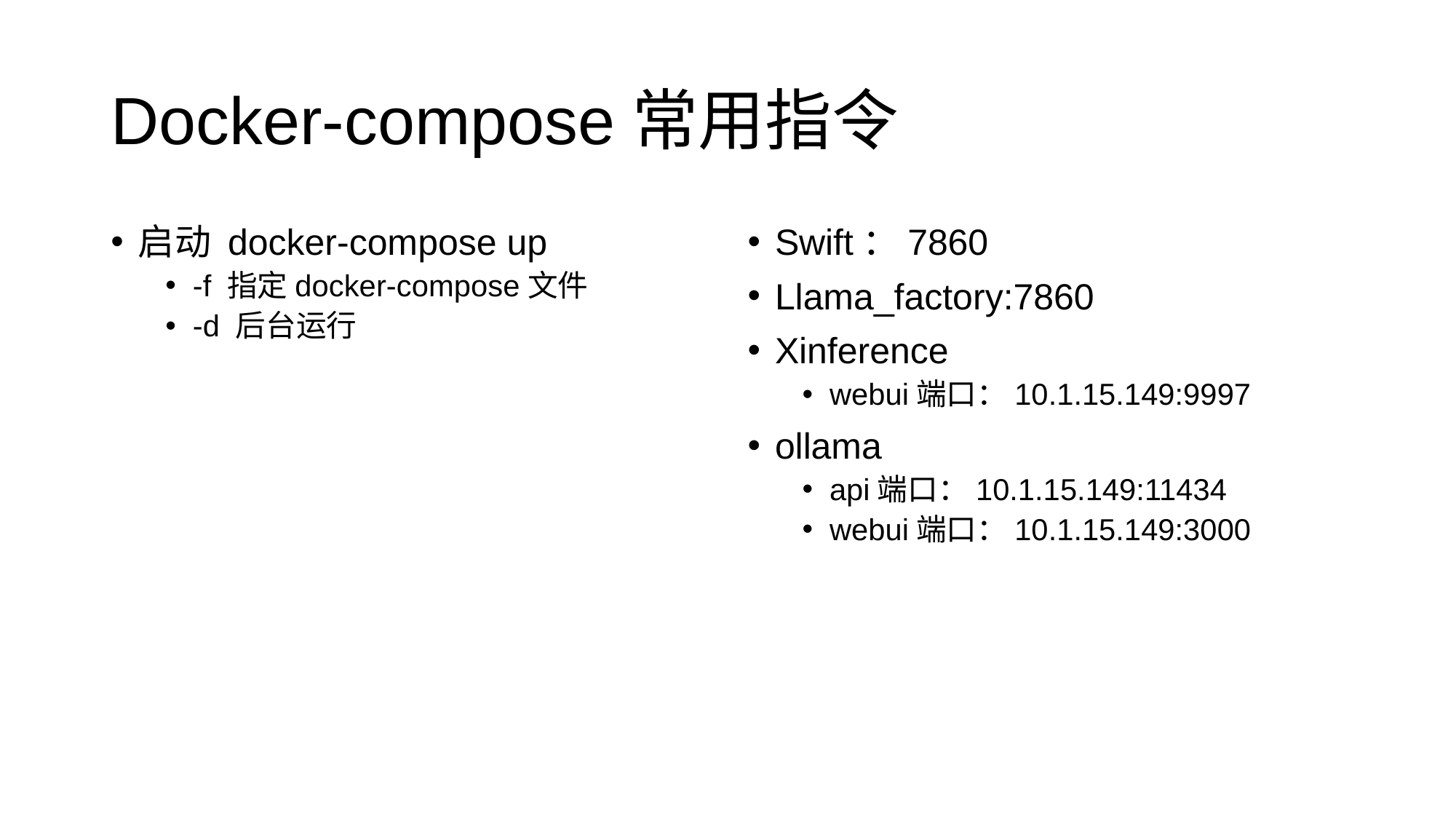

# Docker-compose常用指令
启动 docker-compose up
-f 指定docker-compose文件
-d 后台运行
Swift：7860
Llama_factory:7860
Xinference
webui端口：10.1.15.149:9997
ollama
api端口：10.1.15.149:11434
webui端口：10.1.15.149:3000